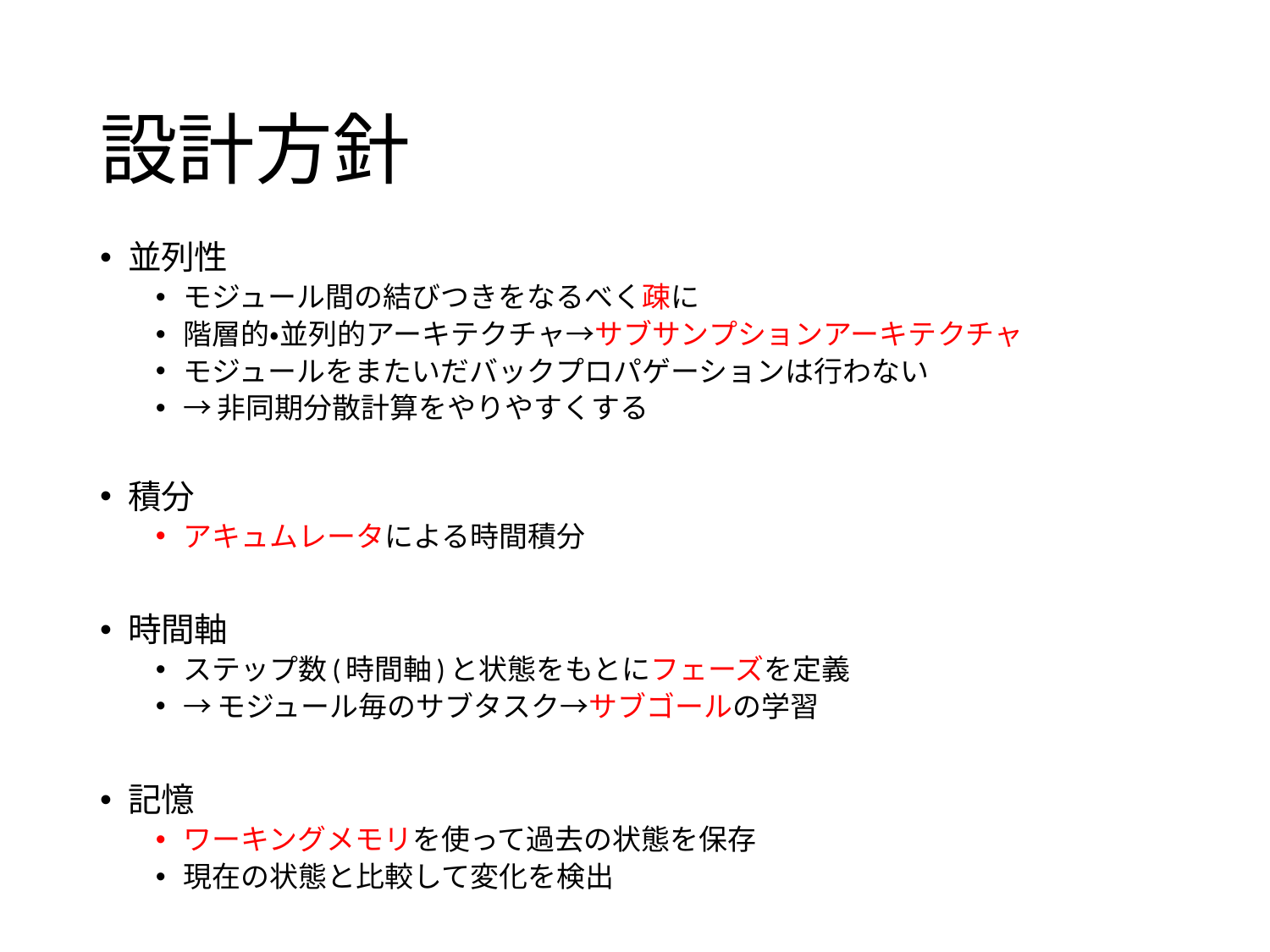

# 設計方針
並列性
モジュール間の結びつきをなるべく疎に
階層的・並列的アーキテクチャ→サブサンプションアーキテクチャ
モジュールをまたいだバックプロパゲーションは行わない
→非同期分散計算をやりやすくする

積分
アキュムレータによる時間積分

時間軸
ステップ数(時間軸)と状態をもとにフェーズを定義
→モジュール毎のサブタスク→サブゴールの学習

記憶
ワーキングメモリを使って過去の状態を保存
現在の状態と比較して変化を検出